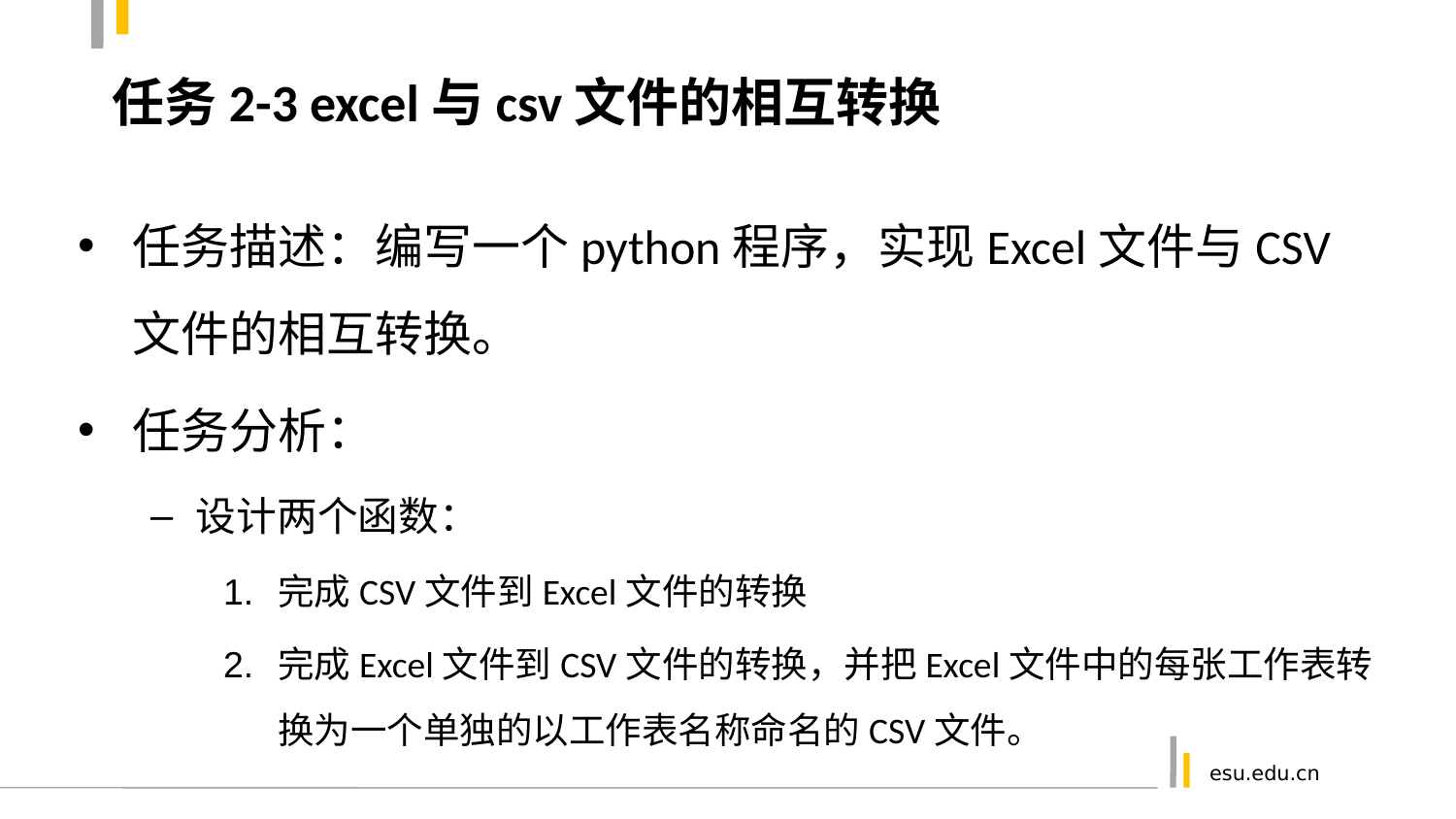

# 任务2-3 excel与csv文件的相互转换
任务描述：编写一个python程序，实现Excel文件与CSV文件的相互转换。
任务分析：
设计两个函数：
完成CSV文件到Excel文件的转换
完成Excel文件到CSV文件的转换，并把Excel文件中的每张工作表转换为一个单独的以工作表名称命名的CSV文件。